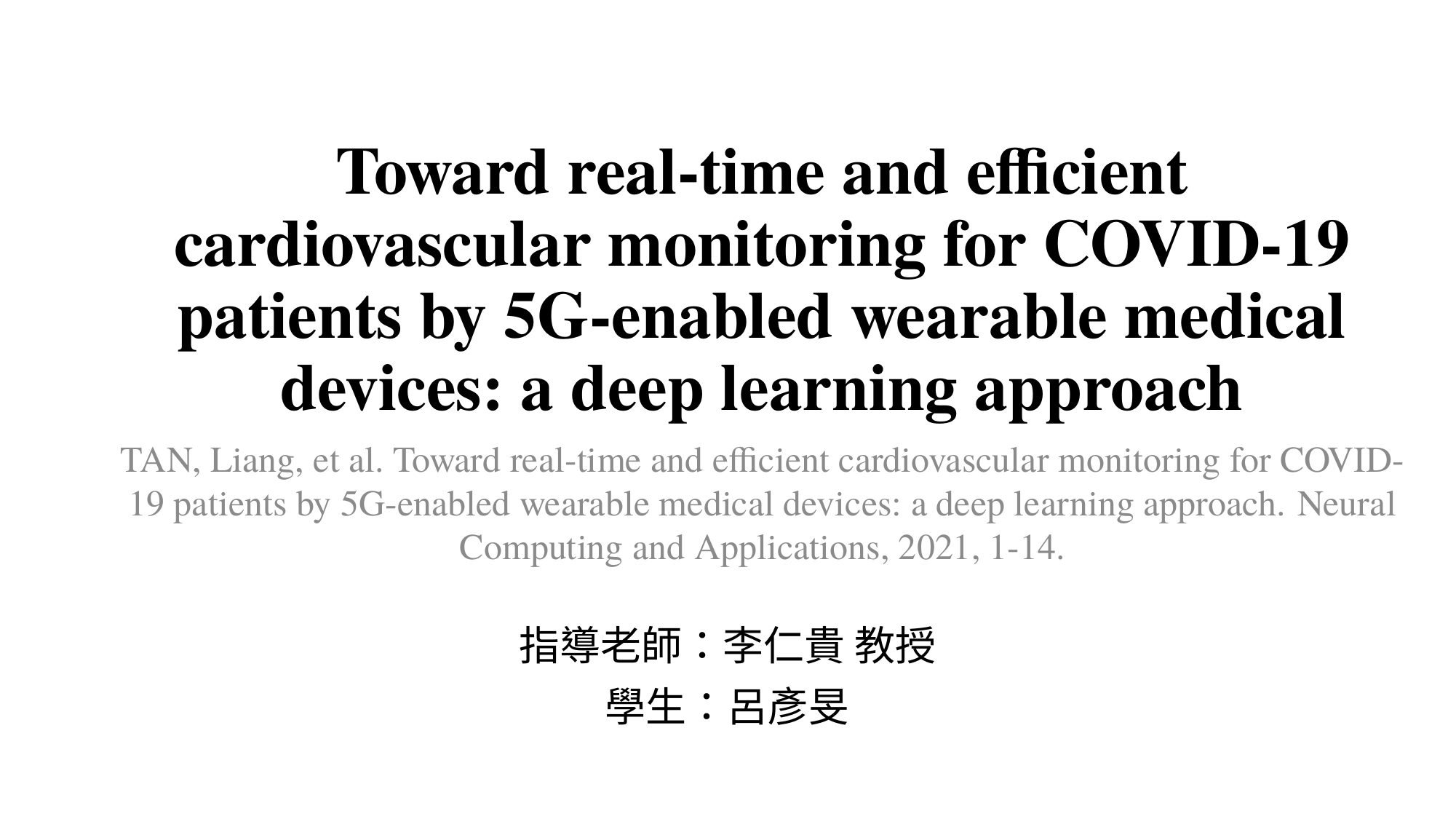

# Toward real-time and efficient cardiovascular monitoring for COVID-19 patients by 5G-enabled wearable medical devices: a deep learning approach
TAN, Liang, et al. Toward real-time and efficient cardiovascular monitoring for COVID-19 patients by 5G-enabled wearable medical devices: a deep learning approach. Neural Computing and Applications, 2021, 1-14.
指導老師：李仁貴 教授
學生：呂彥旻